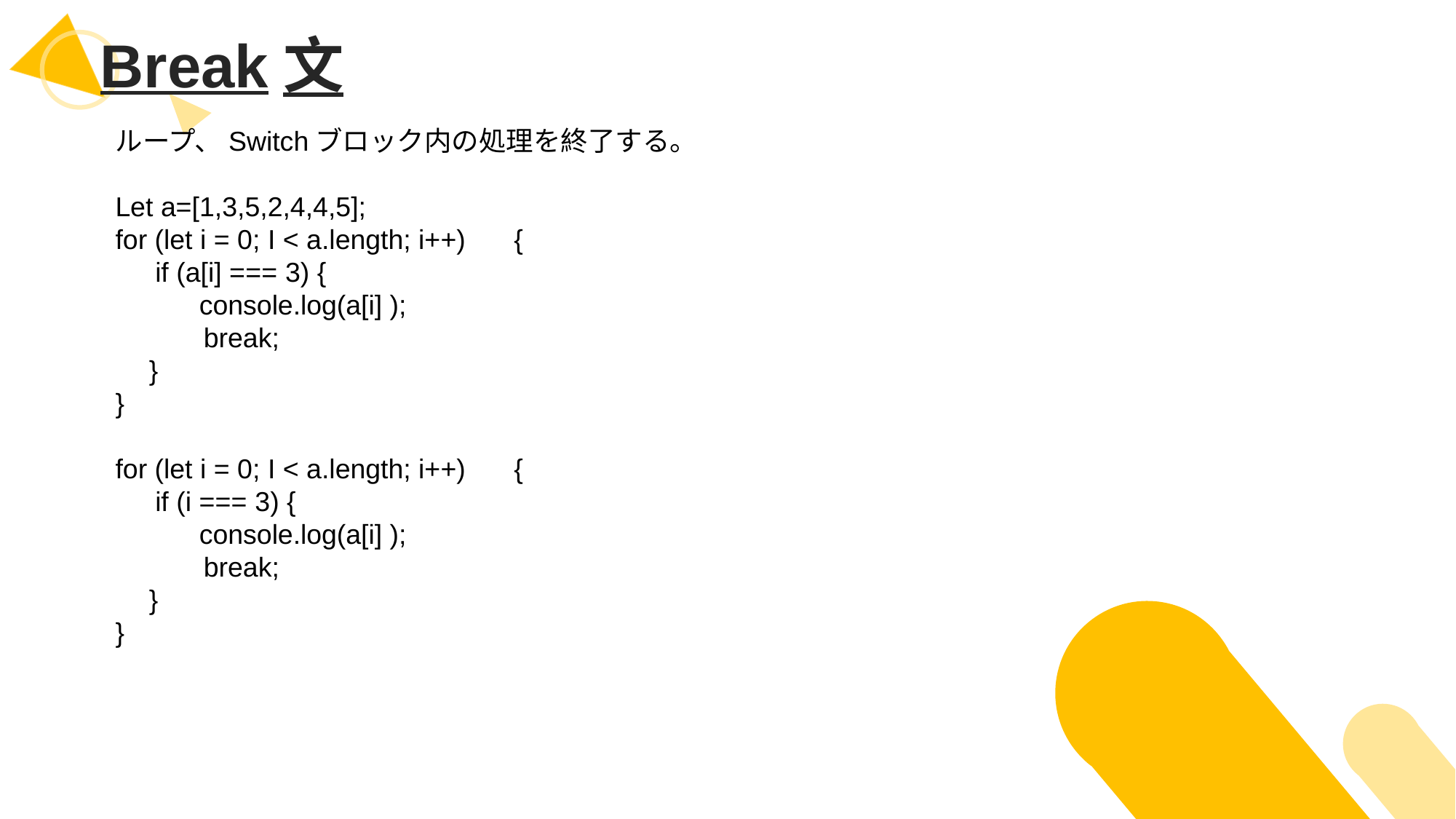

Break文

ループ、Switchブロック内の処理を終了する。

Let a=[1,3,5,2,4,4,5];
for (let i = 0; I < a.length; i++) 　{
　 if (a[i] === 3) {
           console.log(a[i] );
　　　break;
　}
}

for (let i = 0; I < a.length; i++) 　{
　 if (i === 3) {
           console.log(a[i] );
　　　break;
　}
}